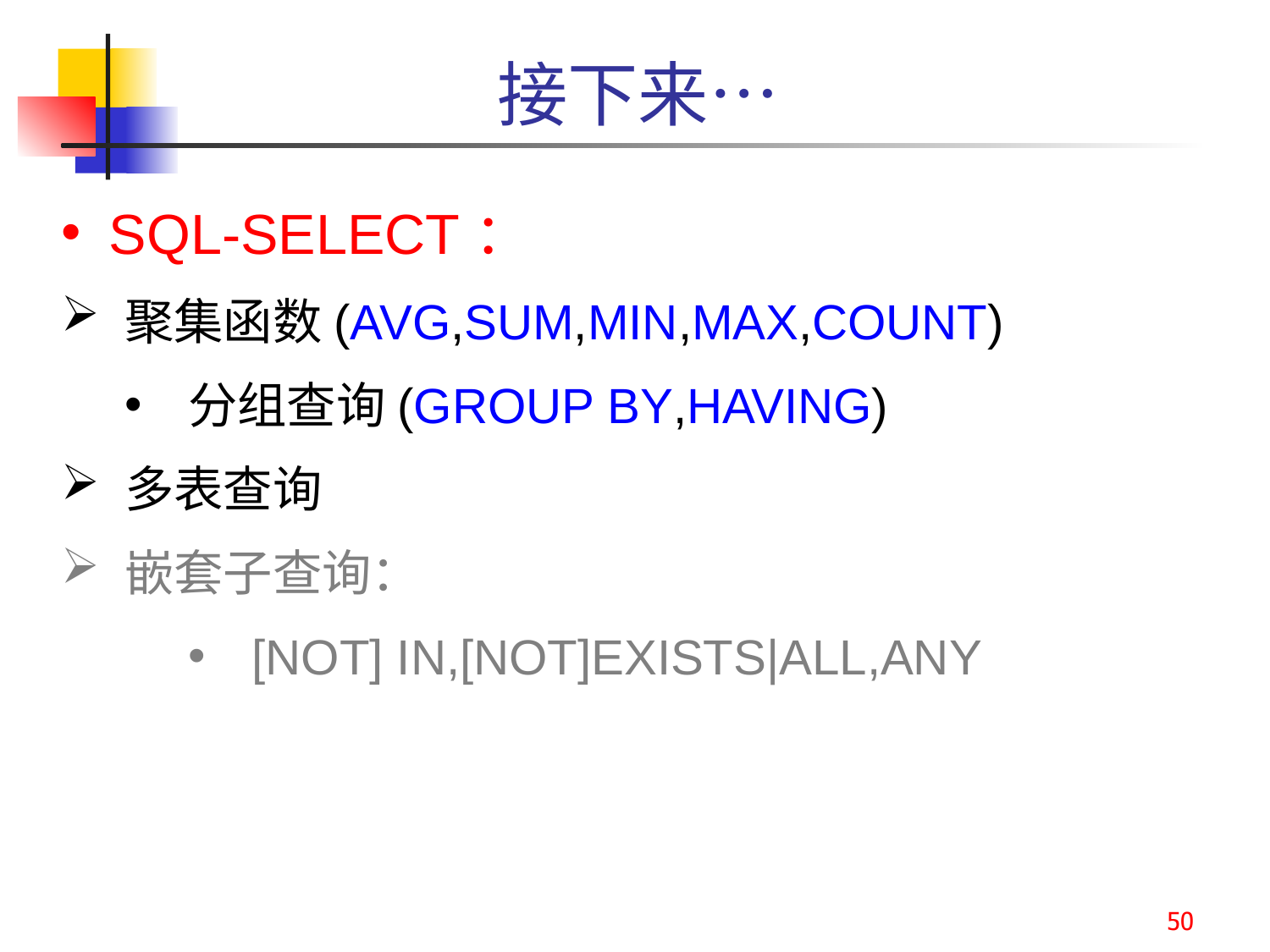

# 接下来…
SQL-SELECT：
聚集函数(AVG,SUM,MIN,MAX,COUNT)
分组查询(GROUP BY,HAVING)
多表查询
嵌套子查询：
[NOT] IN,[NOT]EXISTS|ALL,ANY

50